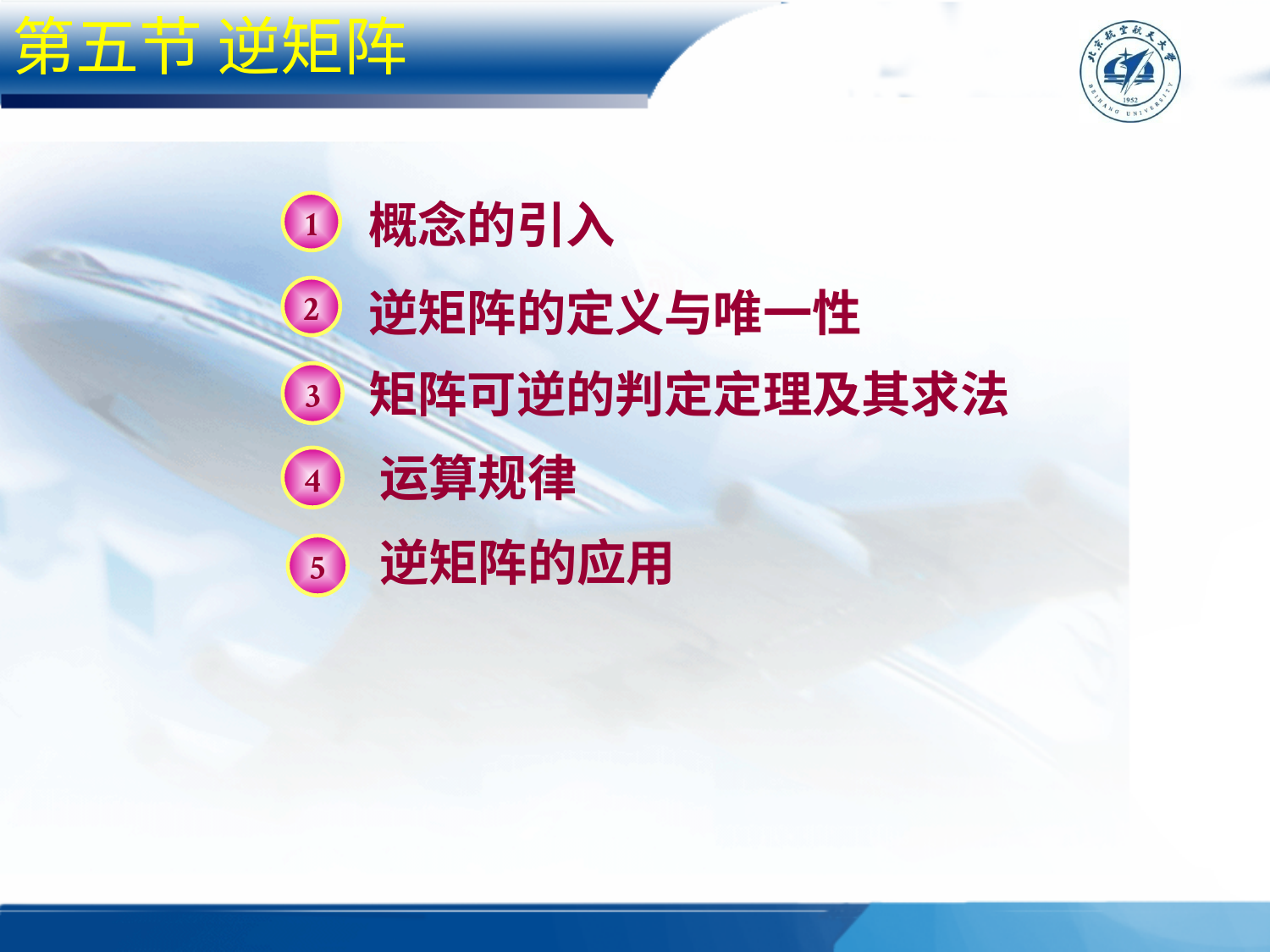

第五节 逆矩阵
概念的引入
1
逆矩阵的定义与唯一性
2
矩阵可逆的判定定理及其求法
3
运算规律
4
逆矩阵的应用
5